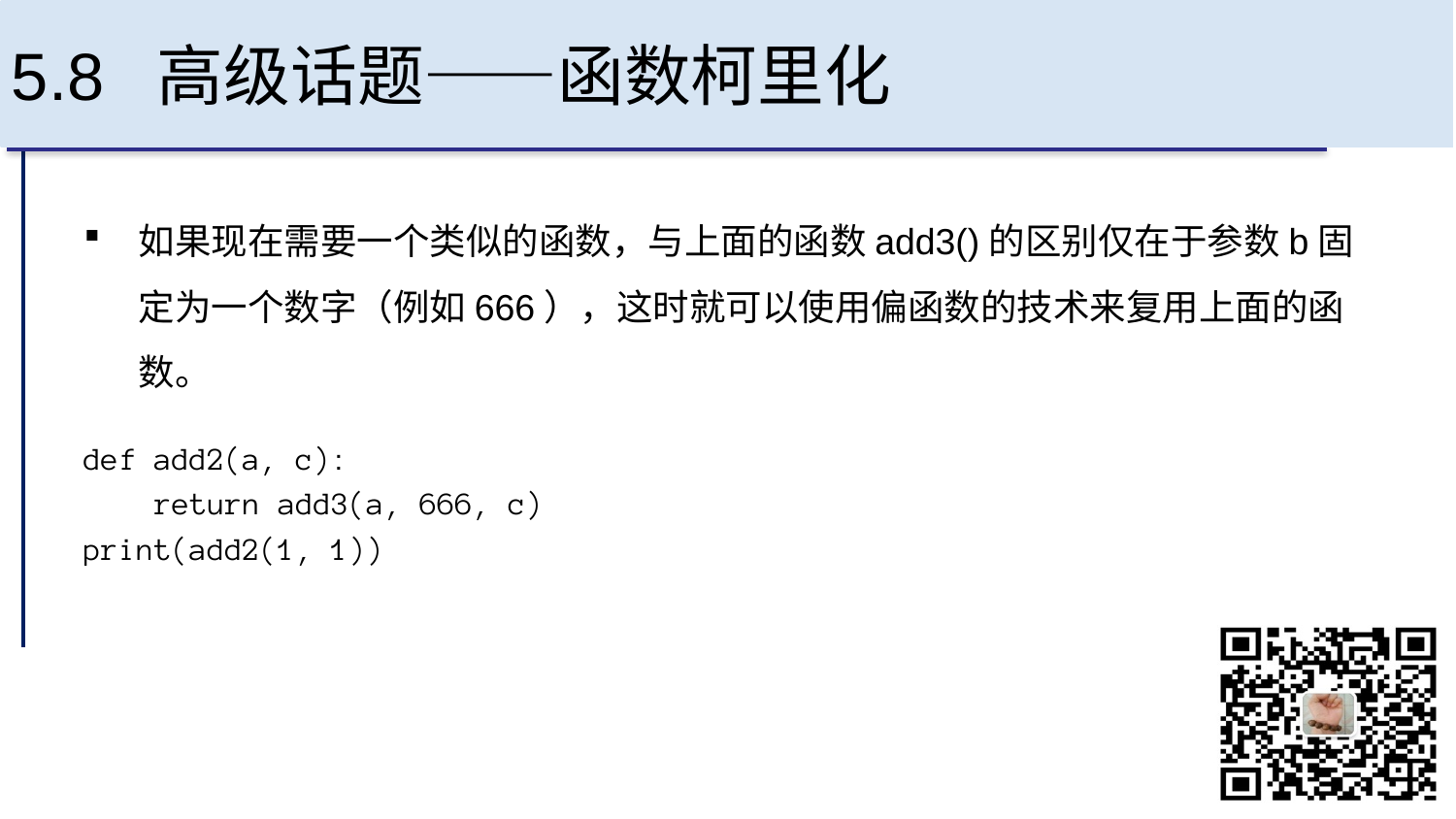

# 5.8  高级话题——函数柯里化
如果现在需要一个类似的函数，与上面的函数add3()的区别仅在于参数b固定为一个数字（例如666），这时就可以使用偏函数的技术来复用上面的函数。

def add2(a, c):
    return add3(a, 666, c)
print(add2(1, 1))